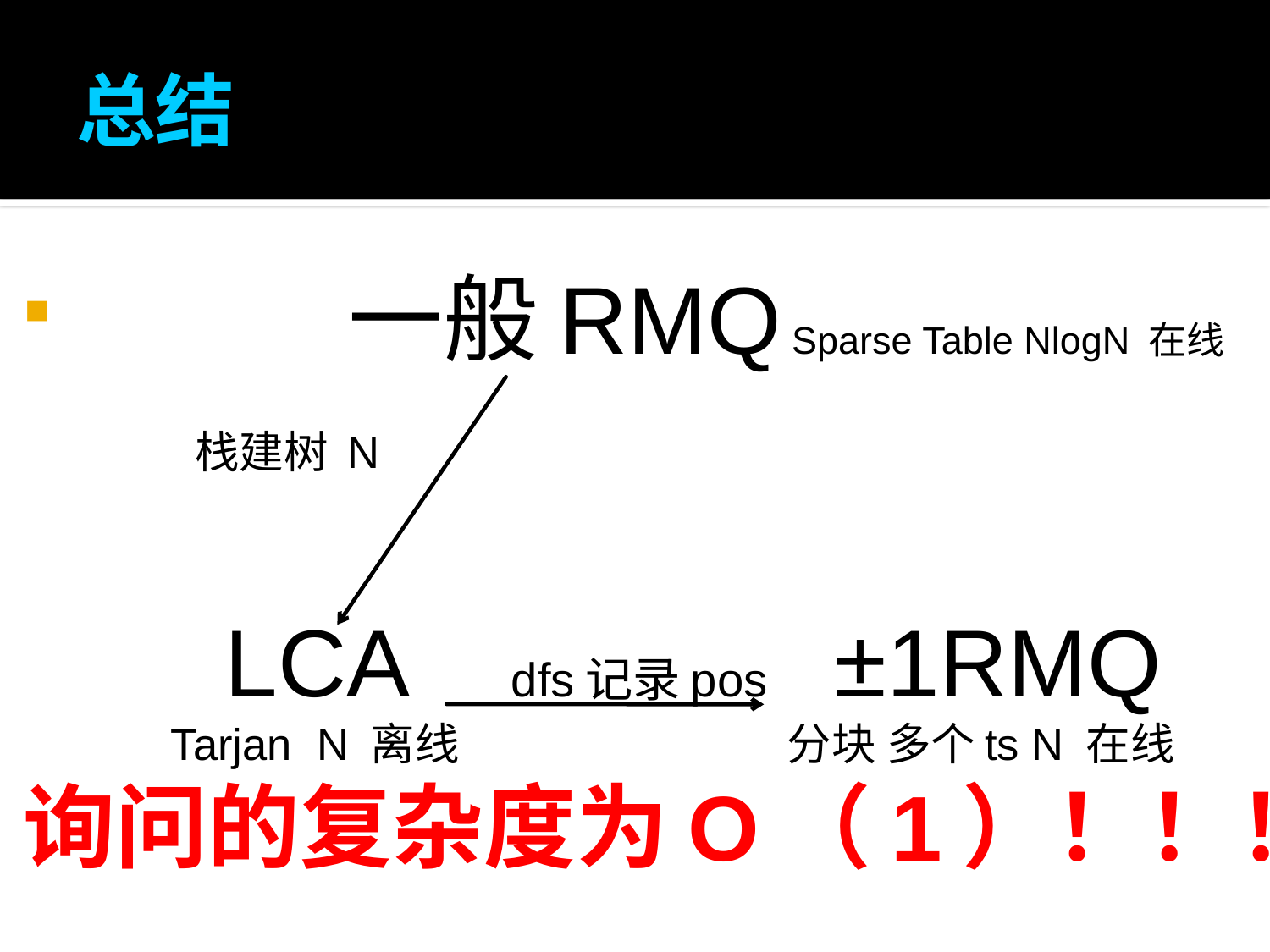

# 总结
                 一般RMQ Sparse Table NlogN 在线
      栈建树 N
      LCA    dfs记录pos     ±1RMQ
            Tarjan  N 离线                                 分块 多个ts N 在线
询问的复杂度为O（1）！！！